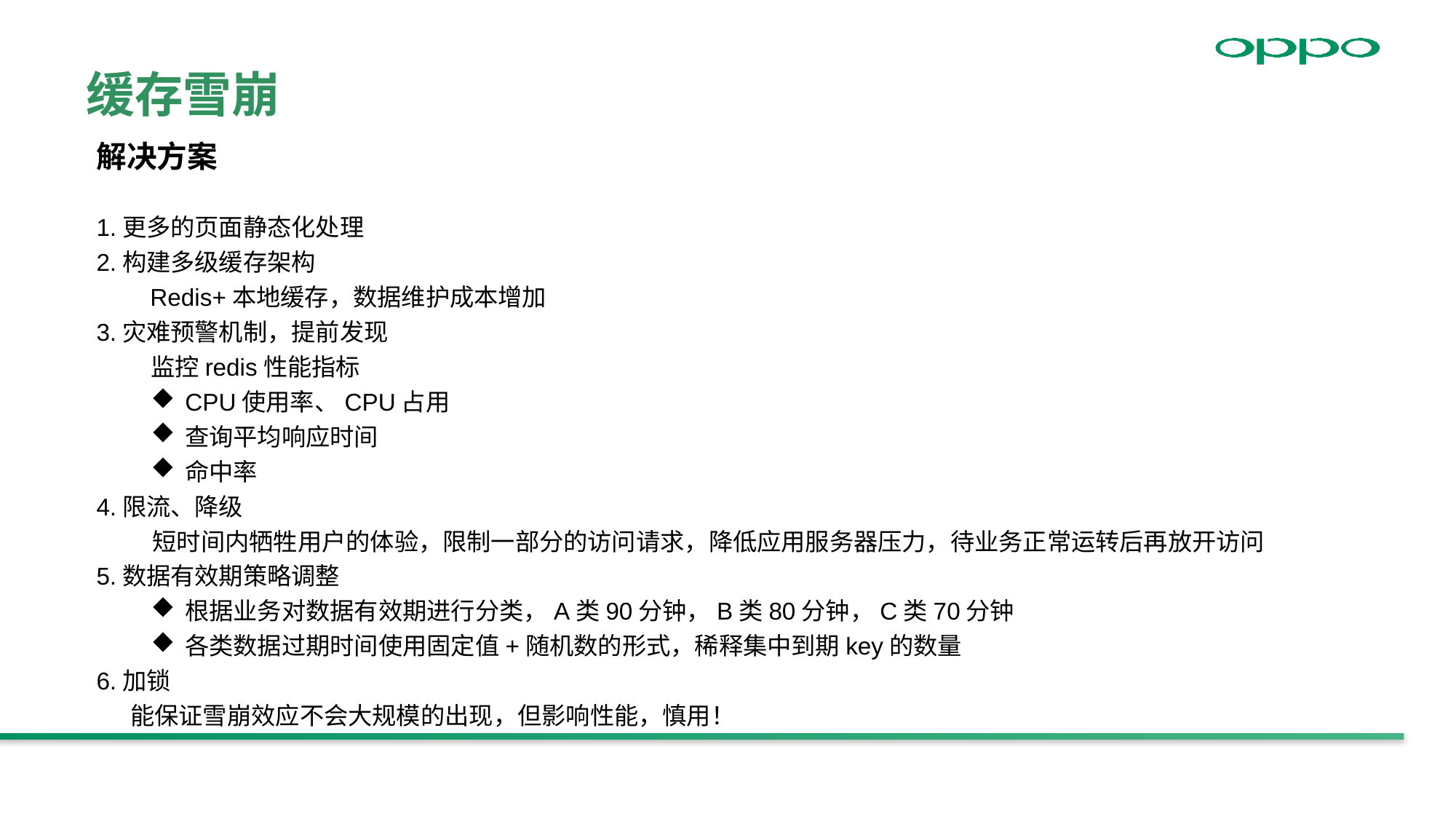

缓存雪崩

解决方案

1.更多的页面静态化处理
2.构建多级缓存架构
        Redis+本地缓存，数据维护成本增加
3.灾难预警机制，提前发现
监控redis性能指标
CPU使用率、CPU占用
查询平均响应时间
命中率
4.限流、降级
	   短时间内牺牲用户的体验，限制一部分的访问请求，降低应用服务器压力，待业务正常运转后再放开访问
5.数据有效期策略调整
根据业务对数据有效期进行分类，A类90分钟，B类80分钟，C类70分钟
各类数据过期时间使用固定值+随机数的形式，稀释集中到期key的数量
6.加锁
	能保证雪崩效应不会大规模的出现，但影响性能，慎用！